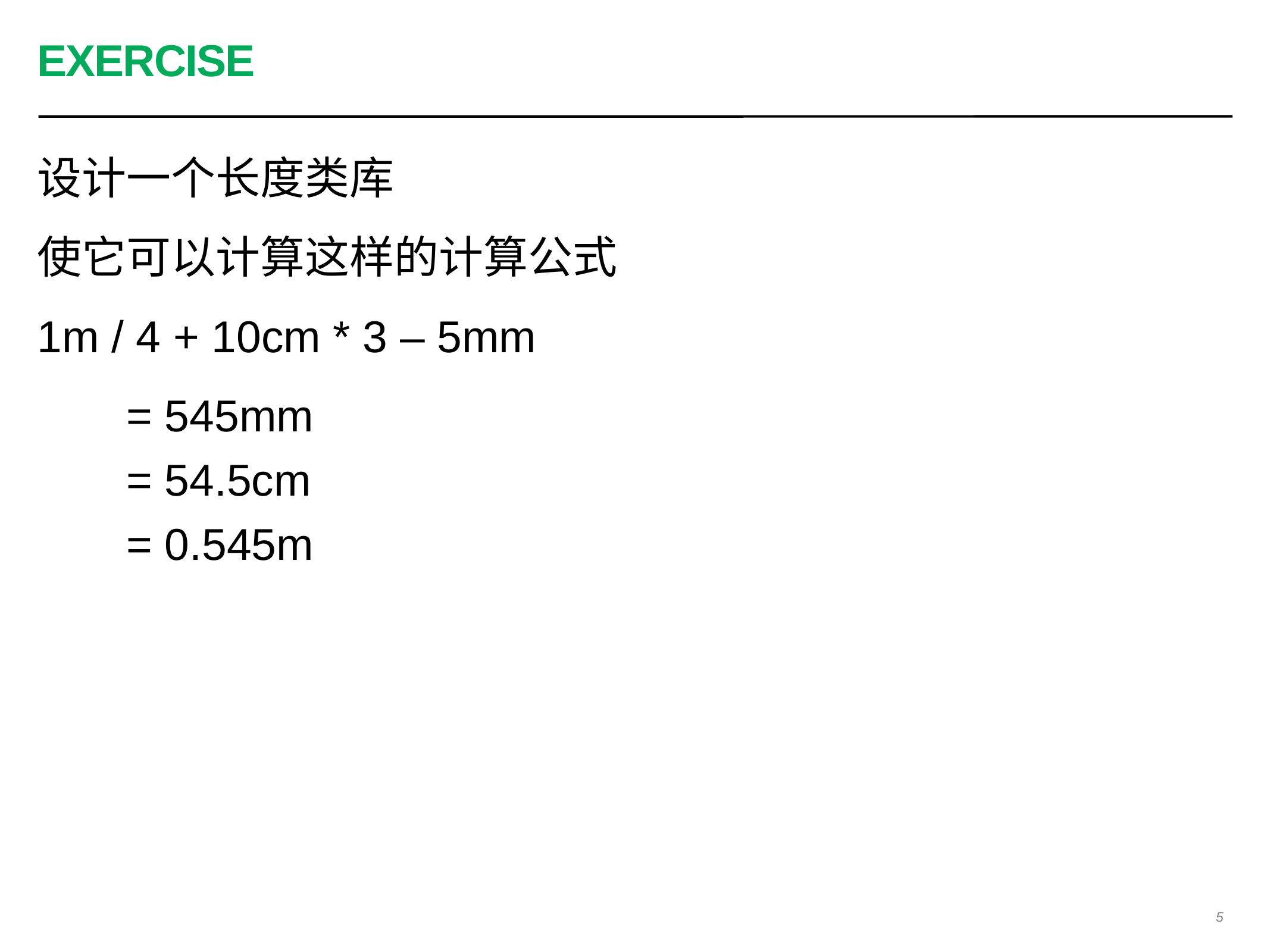

# EXERCISE
设计一个长度类库
使它可以计算这样的计算公式
1m / 4 + 10cm * 3 – 5mm
	= 545mm
	= 54.5cm
	= 0.545m

5